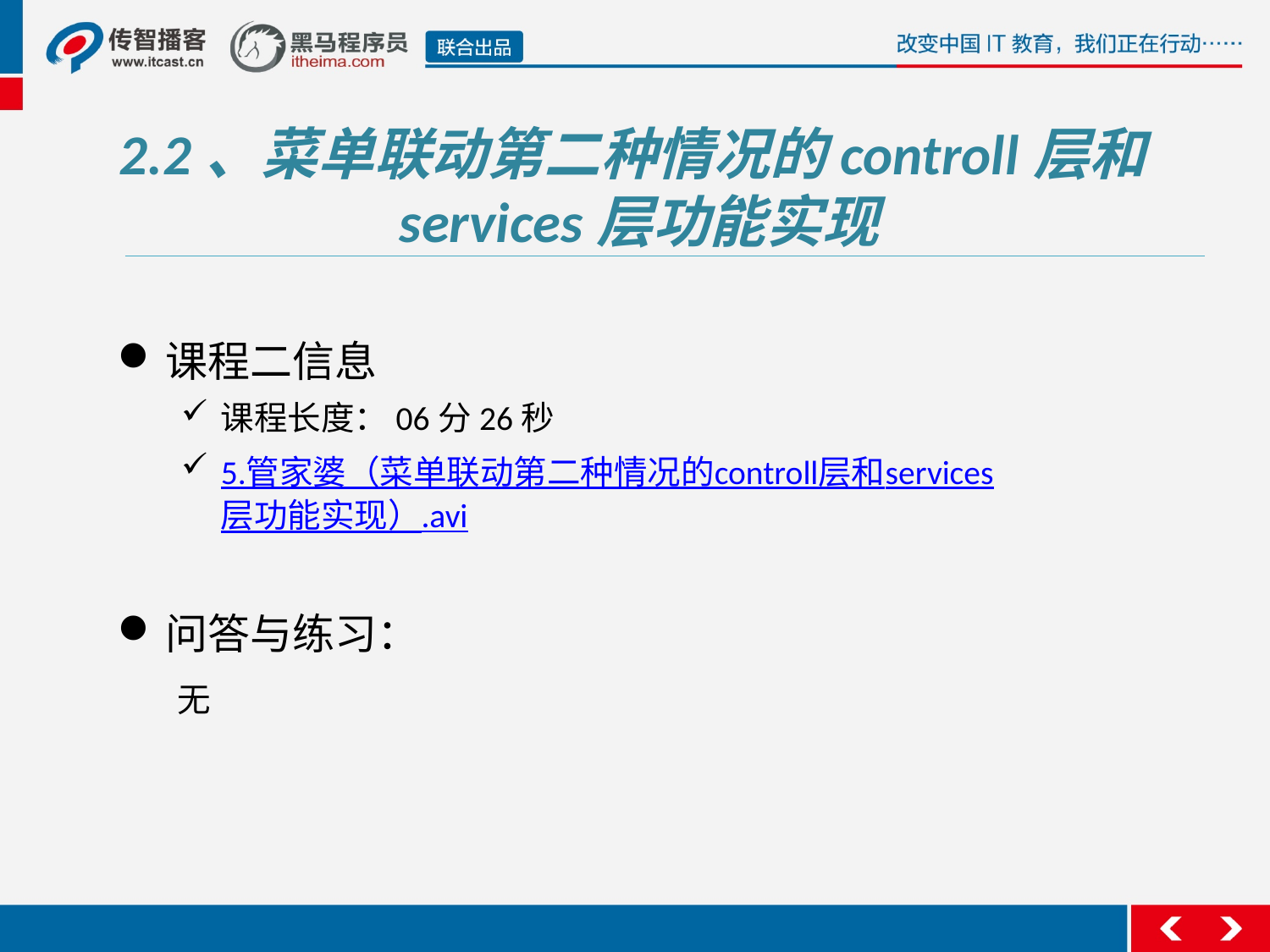

2.2、菜单联动第二种情况的controll层和services层功能实现

课程二信息
课程长度：06分26秒
5.管家婆（菜单联动第二种情况的controll层和services层功能实现）.avi

问答与练习：
       无